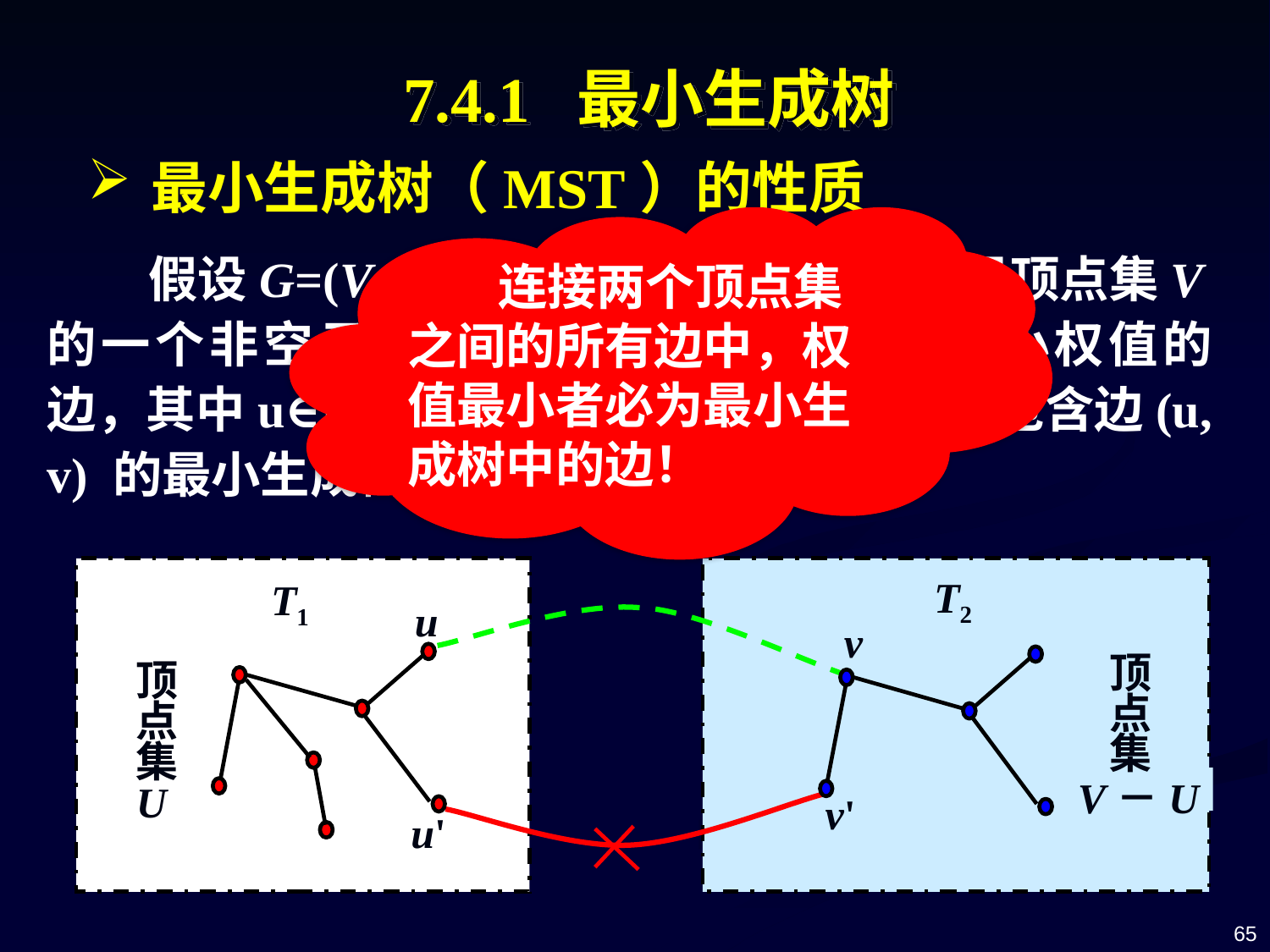

7.4.1  最小生成树
最小生成树（MST）的性质
       连接两个顶点集之间的所有边中，权值最小者必为最小生成树中的边！
        假设G=(V, E)是一个无向连通网，U是顶点集V的一个非空子集。若(u, v)是一条具有最小权值的边，其中u∈U，v∈V－U，则必存在一棵包含边(u, v) 的最小生成树。

T2
T1

u
v

顶点集

顶点集U

V－U

v'

u'

65